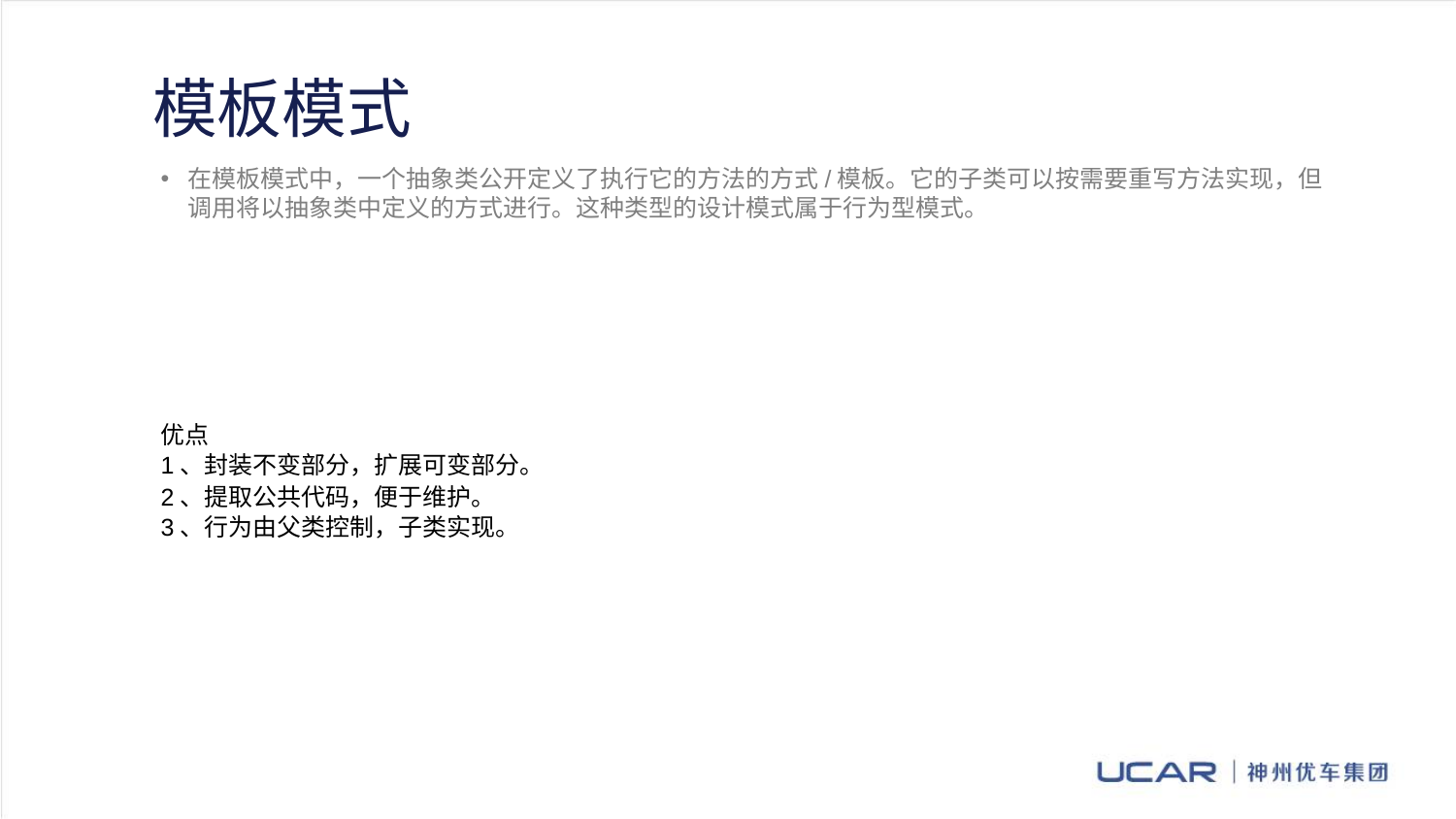

模板模式
在模板模式中，一个抽象类公开定义了执行它的方法的方式/模板。它的子类可以按需要重写方法实现，但调用将以抽象类中定义的方式进行。这种类型的设计模式属于行为型模式。
优点
1、封装不变部分，扩展可变部分。
2、提取公共代码，便于维护。
3、行为由父类控制，子类实现。